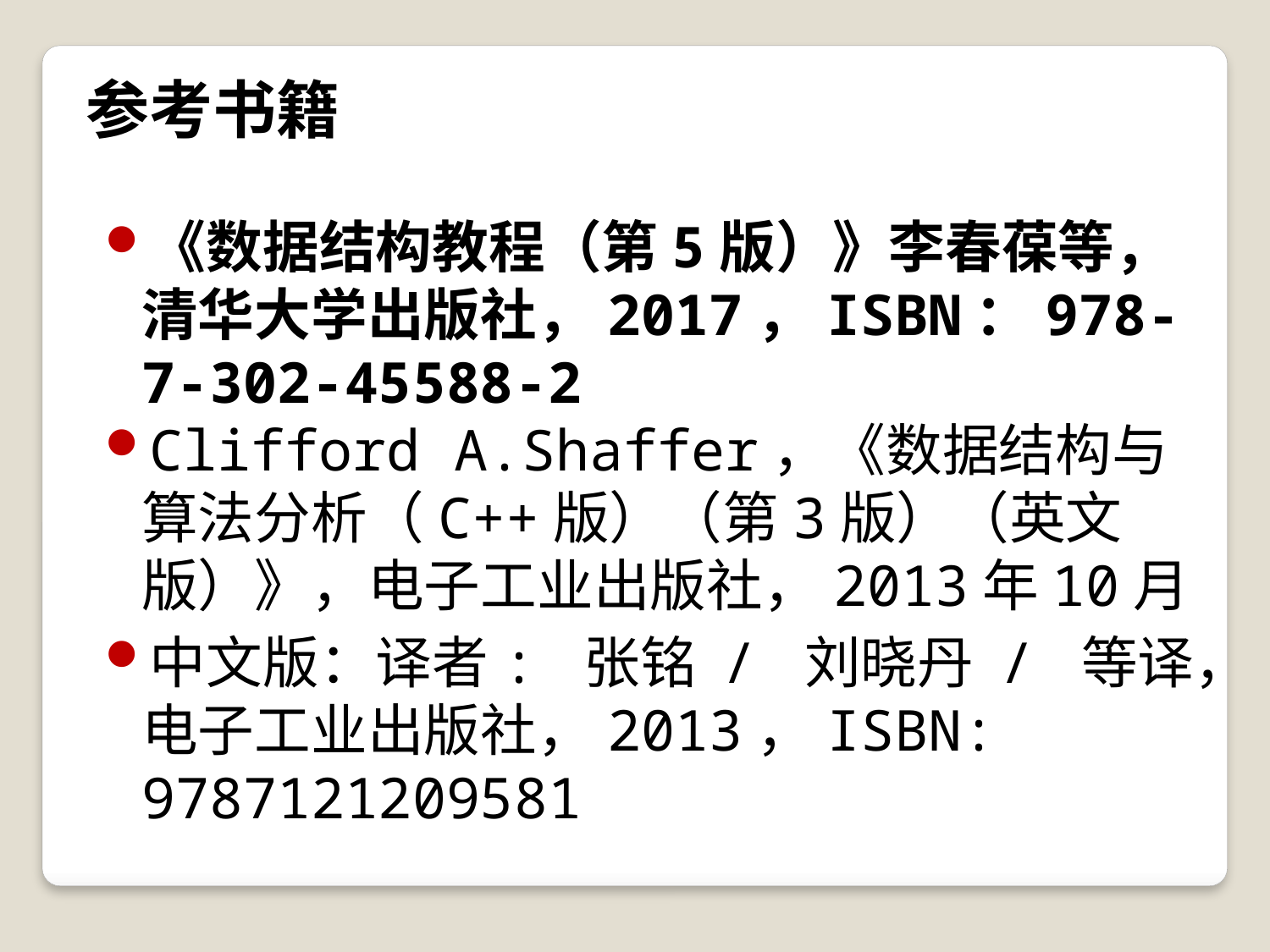

# 参考书籍
《数据结构教程（第5版）》李春葆等，清华大学出版社，2017，ISBN：978-7-302-45588-2
Clifford A.Shaffer，《数据结构与算法分析（C++版）（第3版）（英文版）》，电子工业出版社，2013年10月
中文版：译者: 张铭 / 刘晓丹 / 等译，电子工业出版社，2013，ISBN: 9787121209581